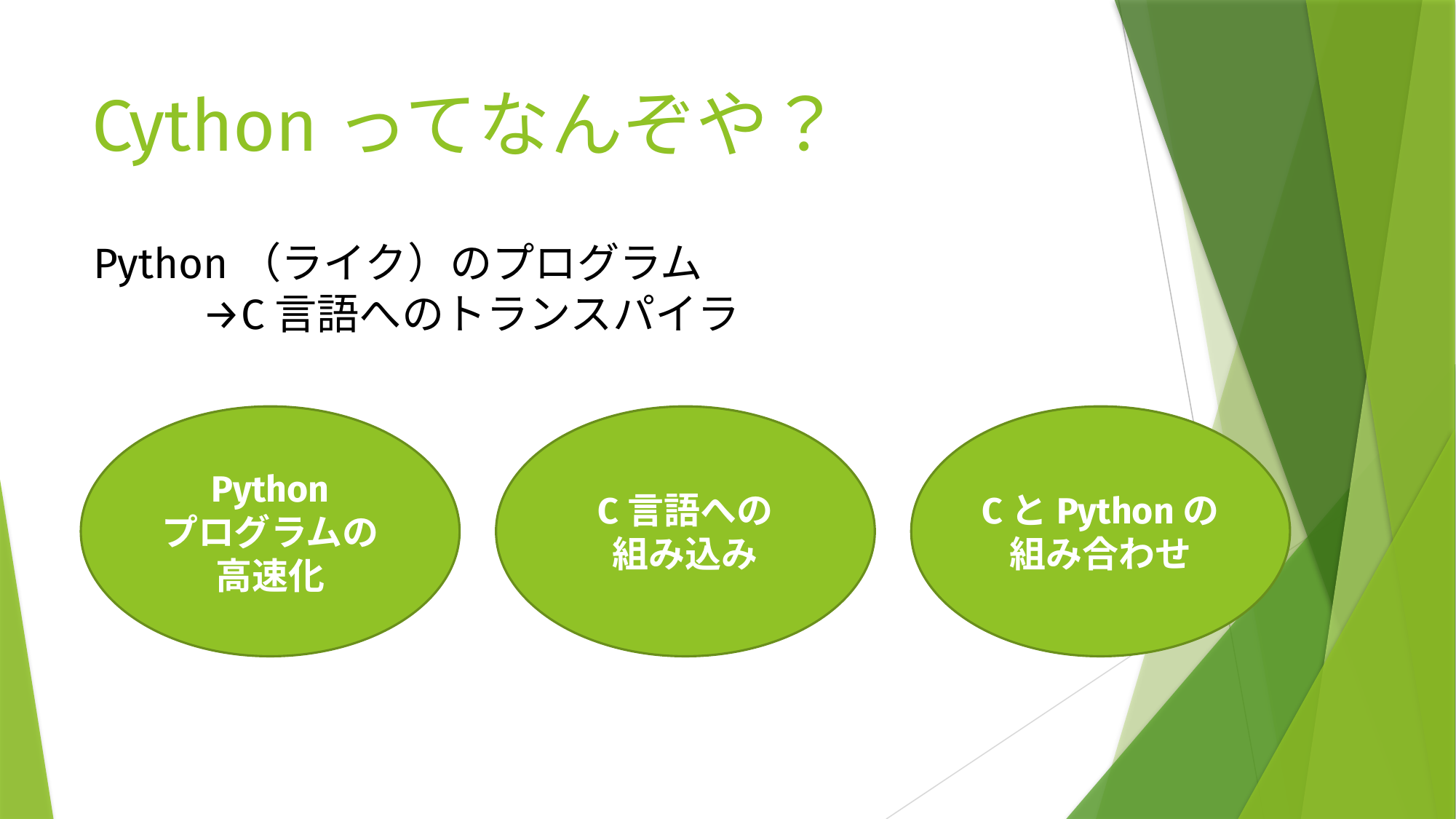

# Cythonってなんぞや？
Python（ライク）のプログラム
	→C言語へのトランスパイラ
CとPythonの
組み合わせ
Python
プログラムの高速化
C言語への
組み込み